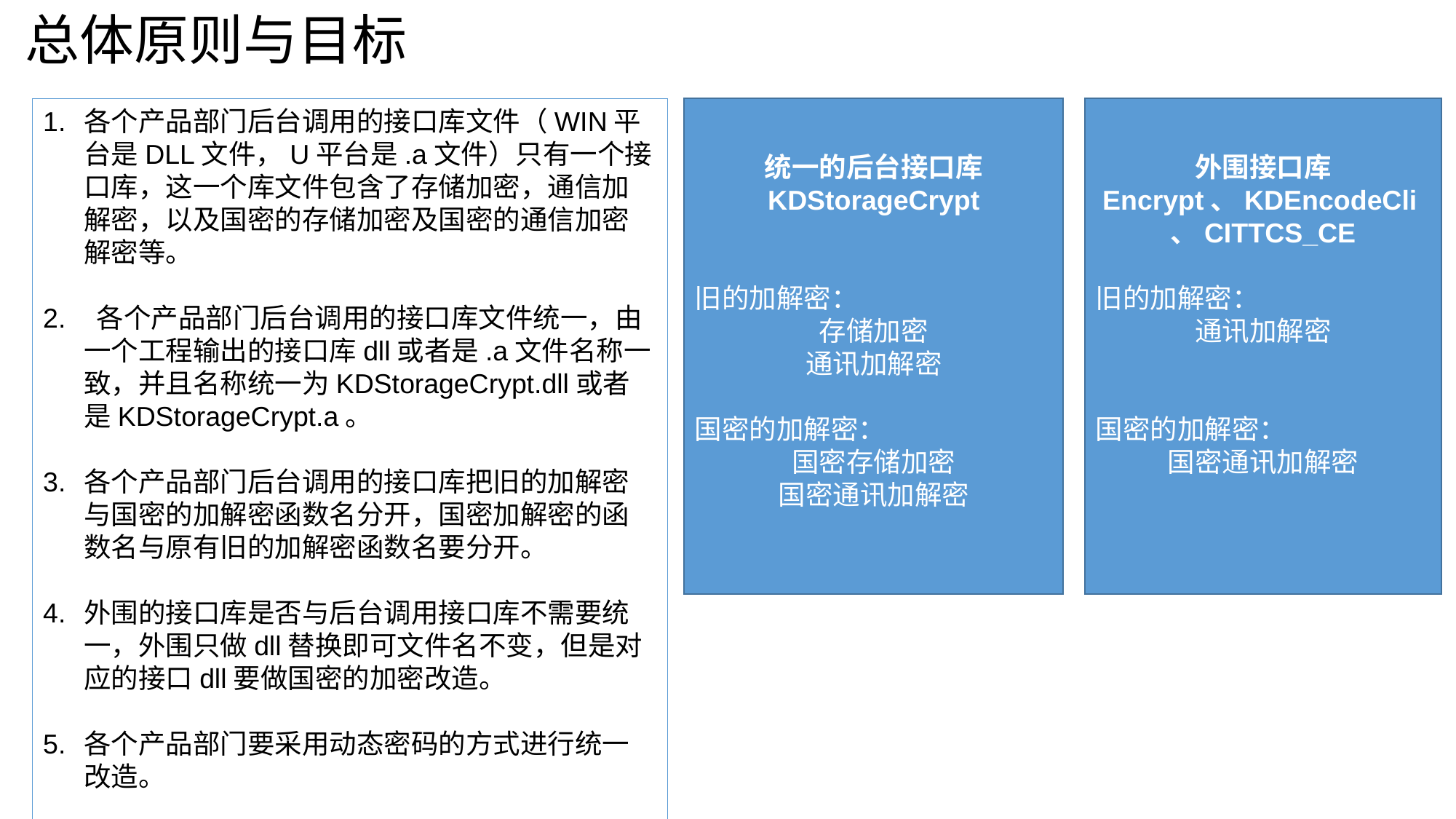

总体原则与目标
各个产品部门后台调用的接口库文件（WIN平台是DLL文件，U平台是.a文件）只有一个接口库，这一个库文件包含了存储加密，通信加解密，以及国密的存储加密及国密的通信加密解密等。

 各个产品部门后台调用的接口库文件统一，由一个工程输出的接口库dll或者是.a文件名称一致，并且名称统一为KDStorageCrypt.dll或者是KDStorageCrypt.a。

各个产品部门后台调用的接口库把旧的加解密与国密的加解密函数名分开，国密加解密的函数名与原有旧的加解密函数名要分开。

外围的接口库是否与后台调用接口库不需要统一，外围只做dll替换即可文件名不变，但是对应的接口dll要做国密的加密改造。

各个产品部门要采用动态密码的方式进行统一改造。

统一的后台接口库
KDStorageCrypt

旧的加解密：
存储加密
通讯加解密

国密的加解密：
国密存储加密
国密通讯加解密

外围接口库
Encrypt、KDEncodeCli、CITTCS_CE

旧的加解密：
通讯加解密

国密的加解密：
国密通讯加解密